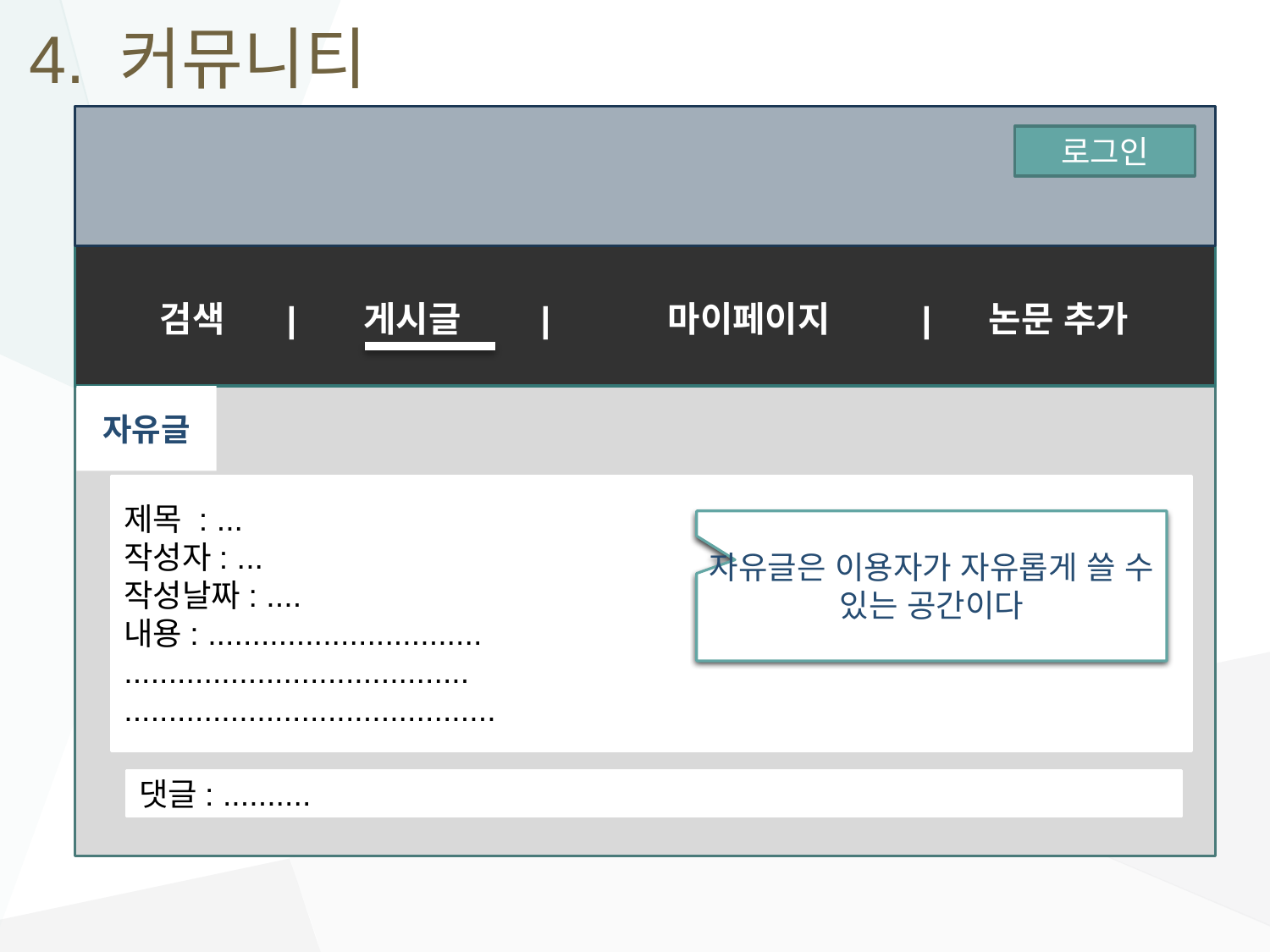

# 4. 커뮤니티

로그인

검색	|      게시글	|	마이페이지	|     논문 추가
자유글

제목 : ...
작성자: ...
작성날짜: ....
내용: ...............................
.......................................
..........................................

자유글은 이용자가 자유롭게 쓸 수 있는 공간이다
댓글: ..........